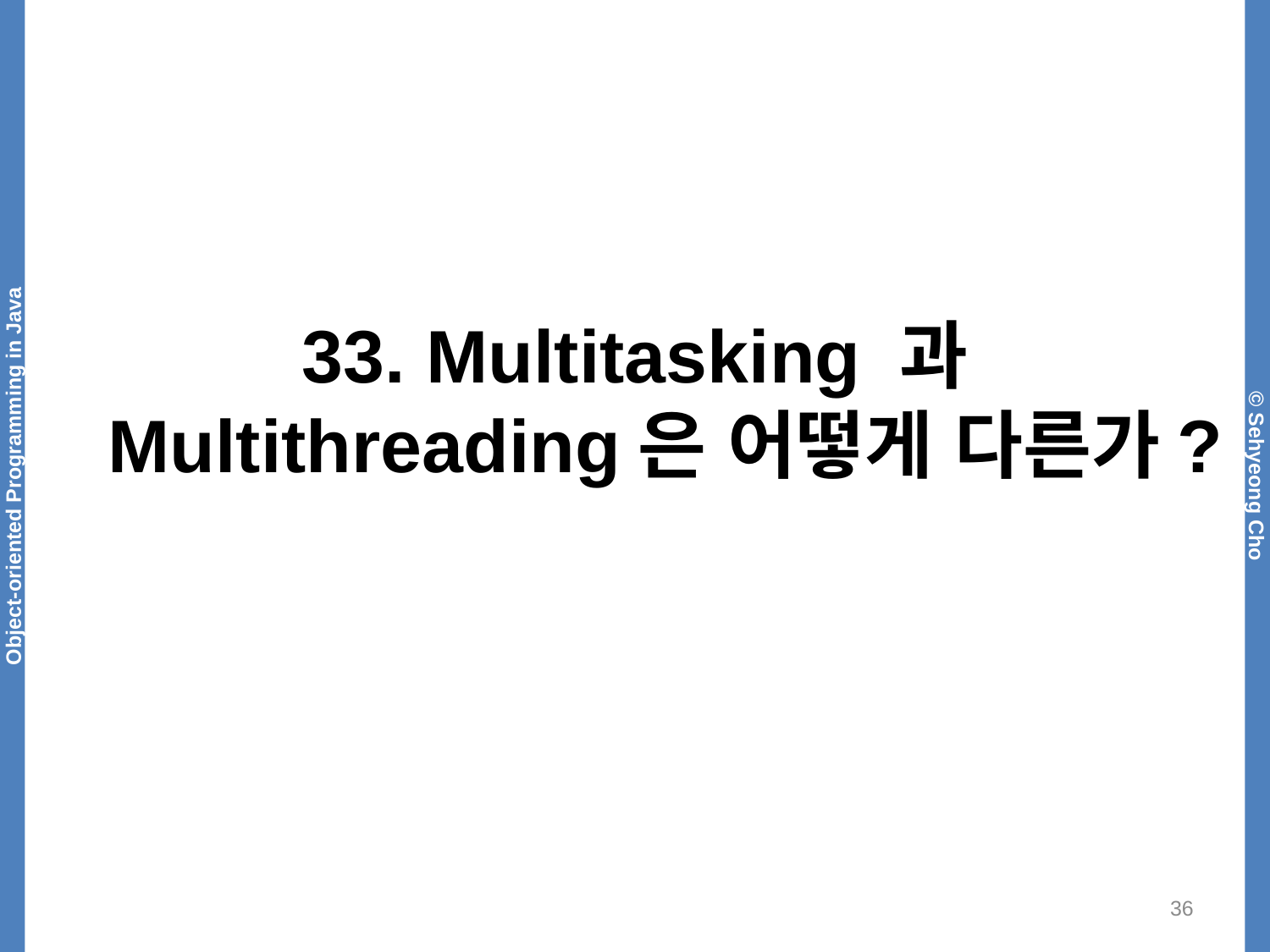

# 33. Multitasking 과 Multithreading은 어떻게 다른가?

36